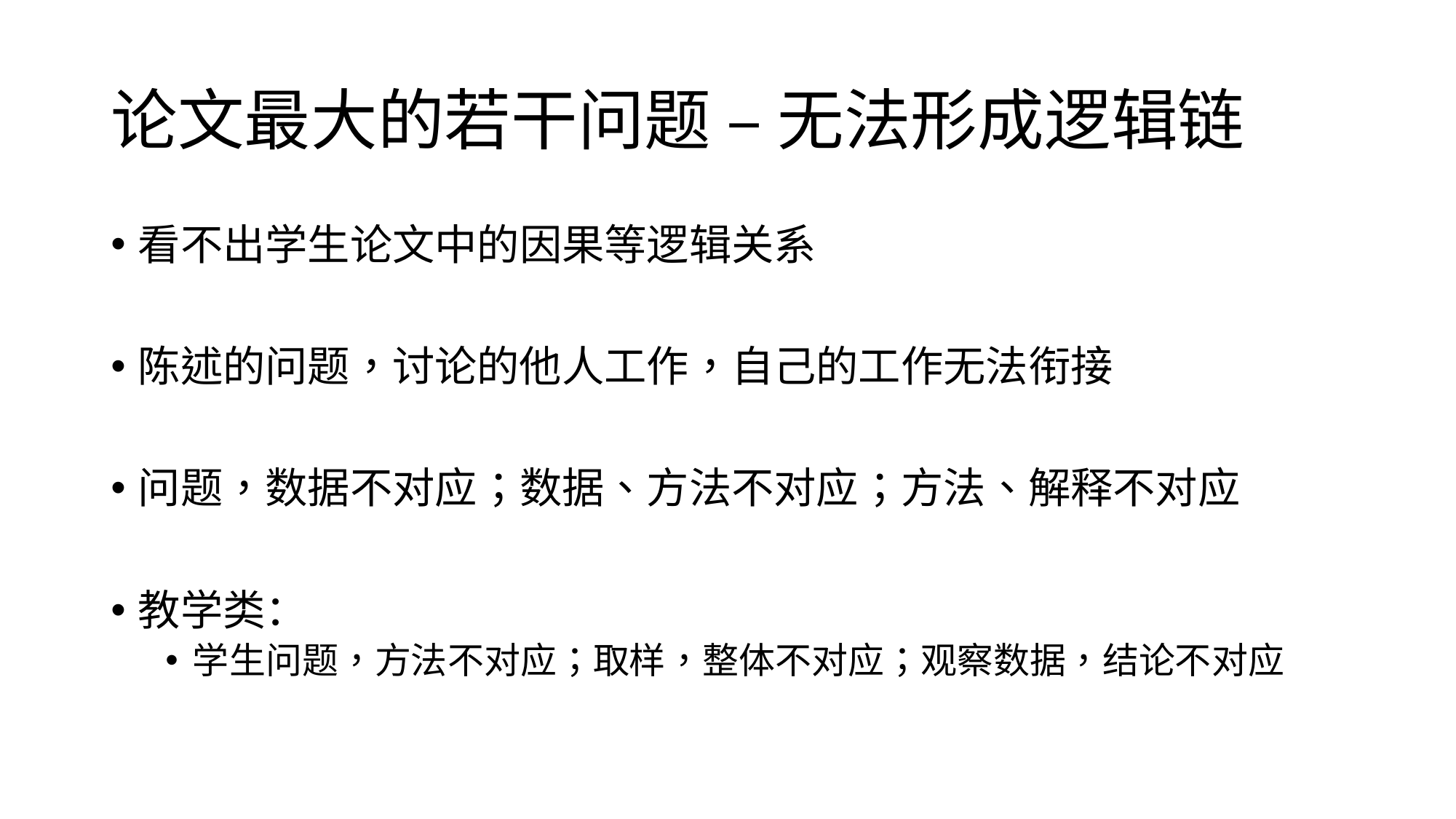

# 论文最大的若干问题 – 无法形成逻辑链
看不出学生论文中的因果等逻辑关系

陈述的问题，讨论的他人工作，自己的工作无法衔接

问题，数据不对应；数据、方法不对应；方法、解释不对应

教学类：
学生问题，方法不对应；取样，整体不对应；观察数据，结论不对应